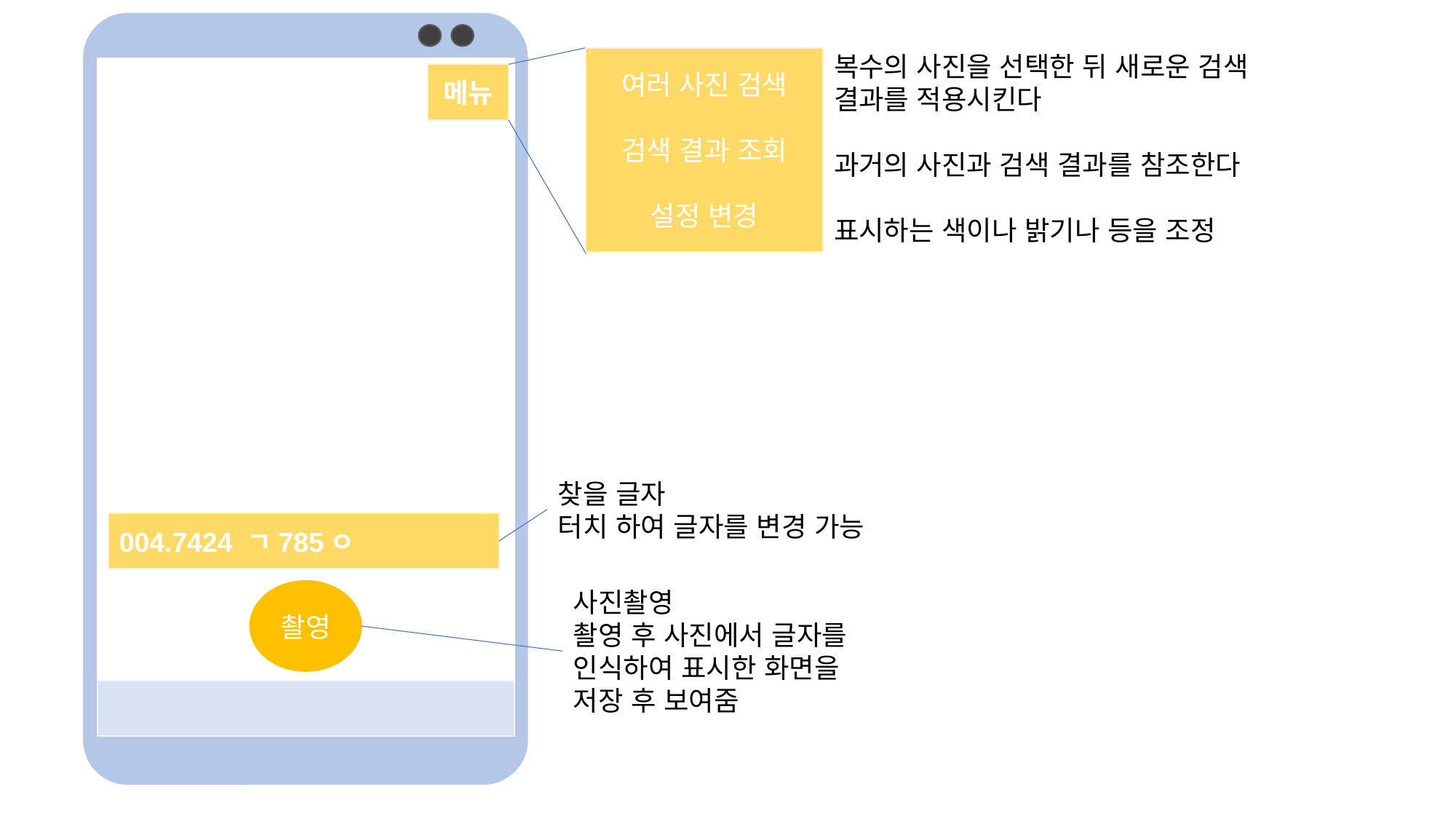

복수의 사진을 선택한 뒤 새로운 검색 결과를 적용시킨다

과거의 사진과 검색 결과를 참조한다

표시하는 색이나 밝기나 등을 조정
여러 사진 검색

검색 결과 조회

설정 변경
메뉴
찾을 글자
터치 하여 글자를 변경 가능
004.7424 ㄱ785ㅇ
사진촬영
촬영 후 사진에서 글자를 인식하여 표시한 화면을 저장 후 보여줌
촬영